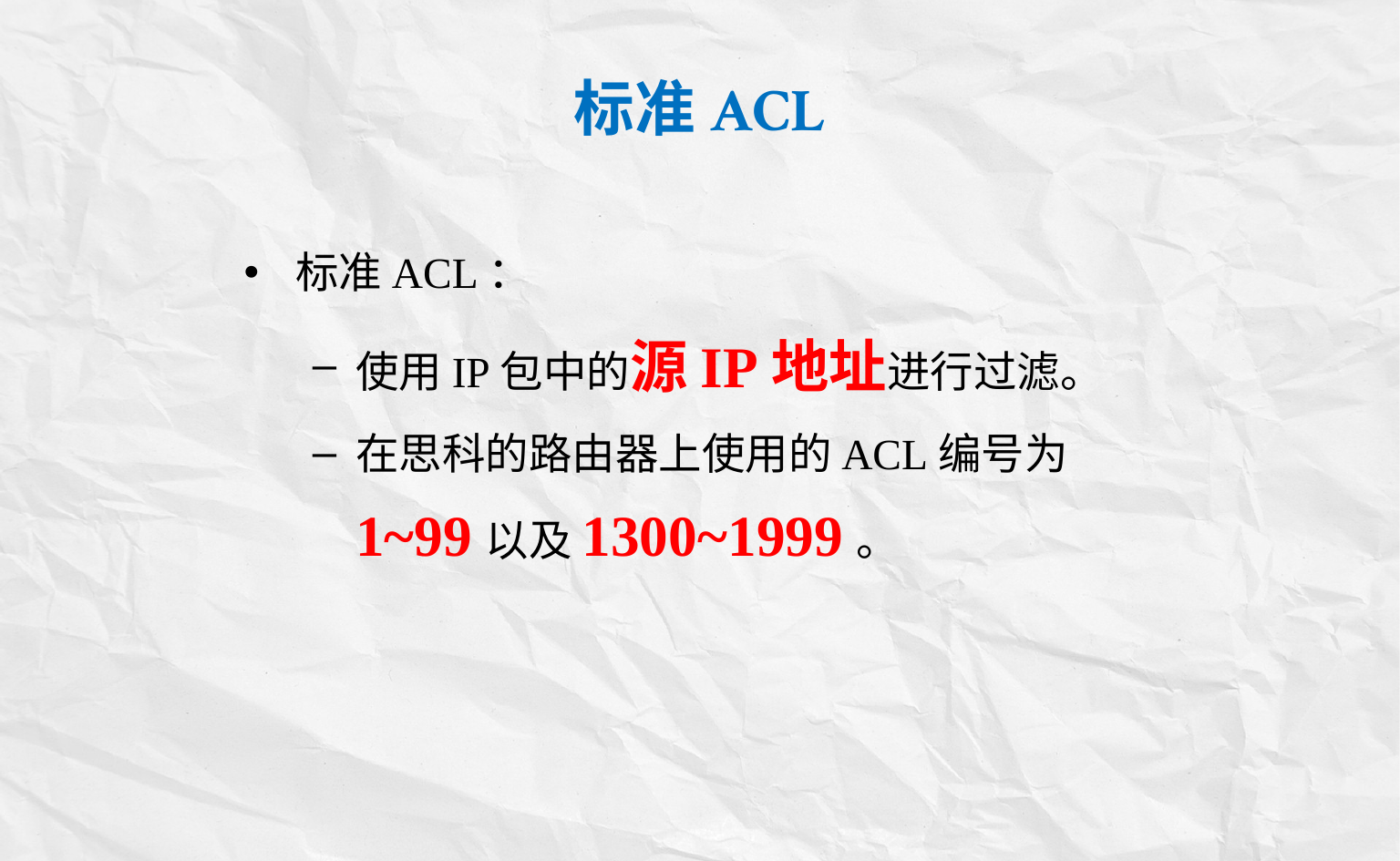

# 标准ACL
标准ACL：
使用IP包中的源IP地址进行过滤。
在思科的路由器上使用的ACL编号为1~99以及1300~1999。

20